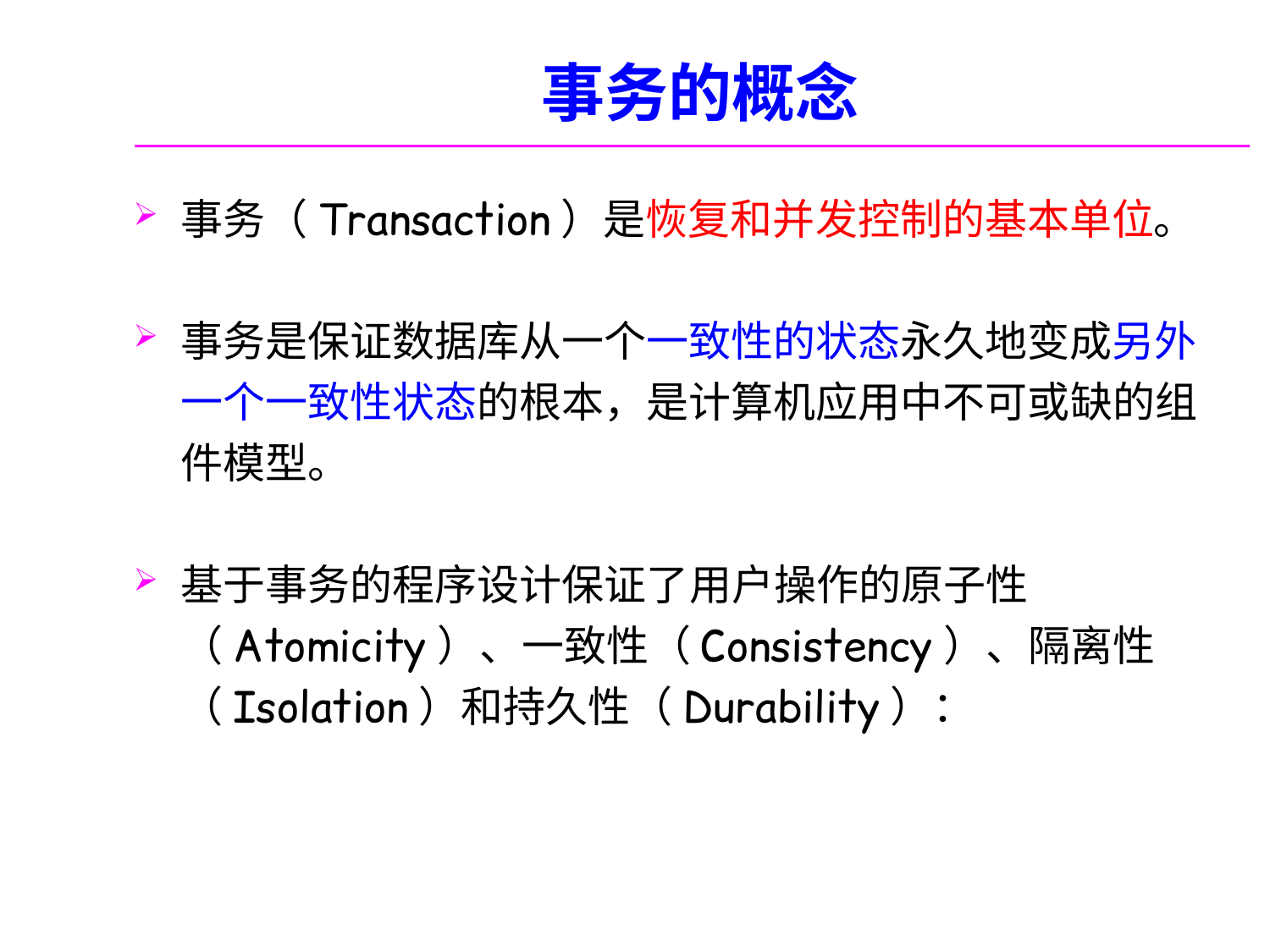

# 事务的概念
事务（Transaction）是恢复和并发控制的基本单位。

事务是保证数据库从一个一致性的状态永久地变成另外一个一致性状态的根本，是计算机应用中不可或缺的组件模型。

基于事务的程序设计保证了用户操作的原子性（Atomicity）、一致性（Consistency）、隔离性（Isolation）和持久性（Durability）：
4